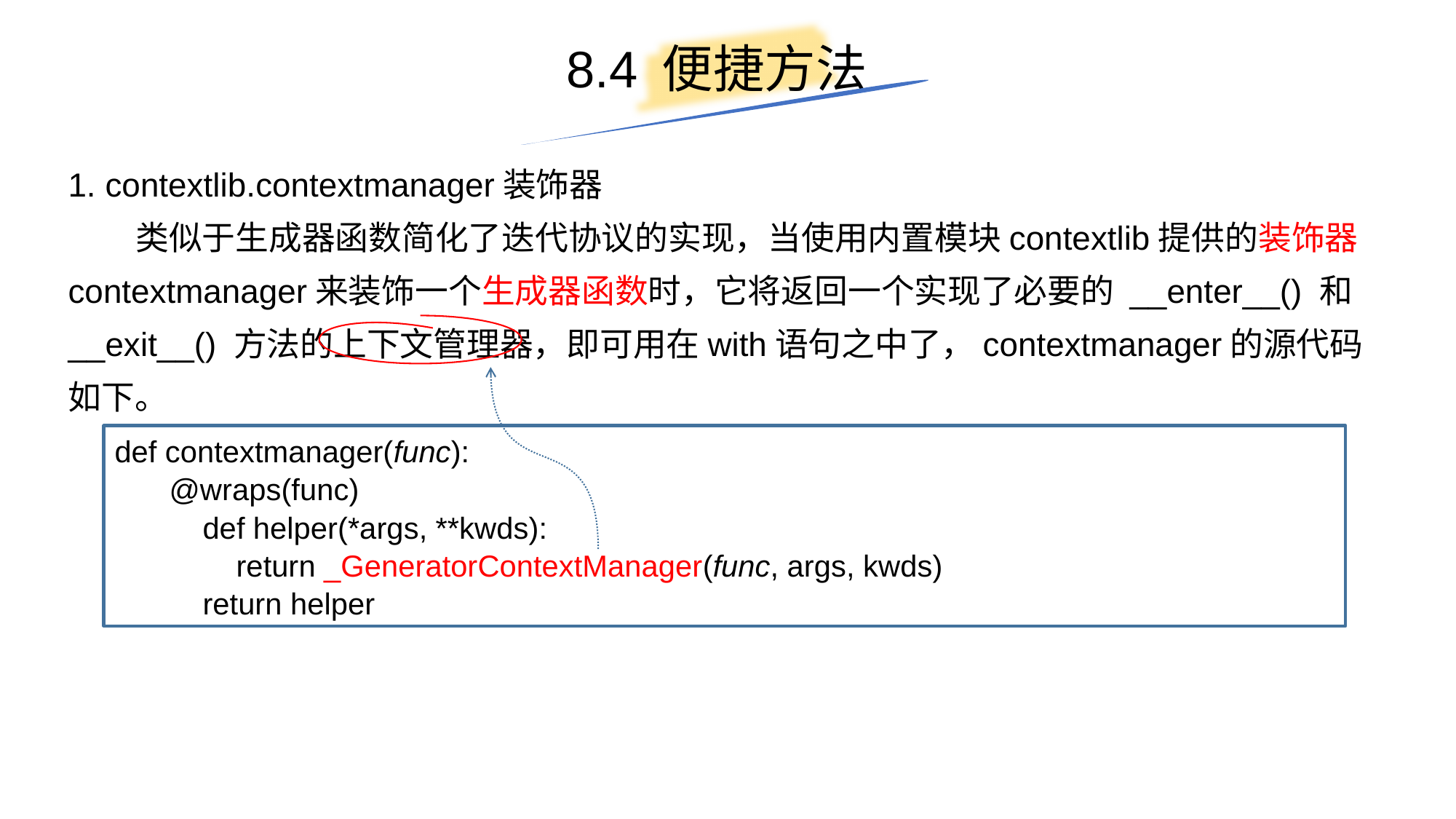

# 8.4 便捷方法

1. contextlib.contextmanager装饰器
        类似于生成器函数简化了迭代协议的实现，当使用内置模块contextlib提供的装饰器contextmanager来装饰一个生成器函数时，它将返回一个实现了必要的 __enter__() 和__exit__() 方法的上下文管理器，即可用在with语句之中了，contextmanager的源代码如下。

def contextmanager(func):
@wraps(func)
    def helper(*args, **kwds):
        return _GeneratorContextManager(func, args, kwds)
    return helper